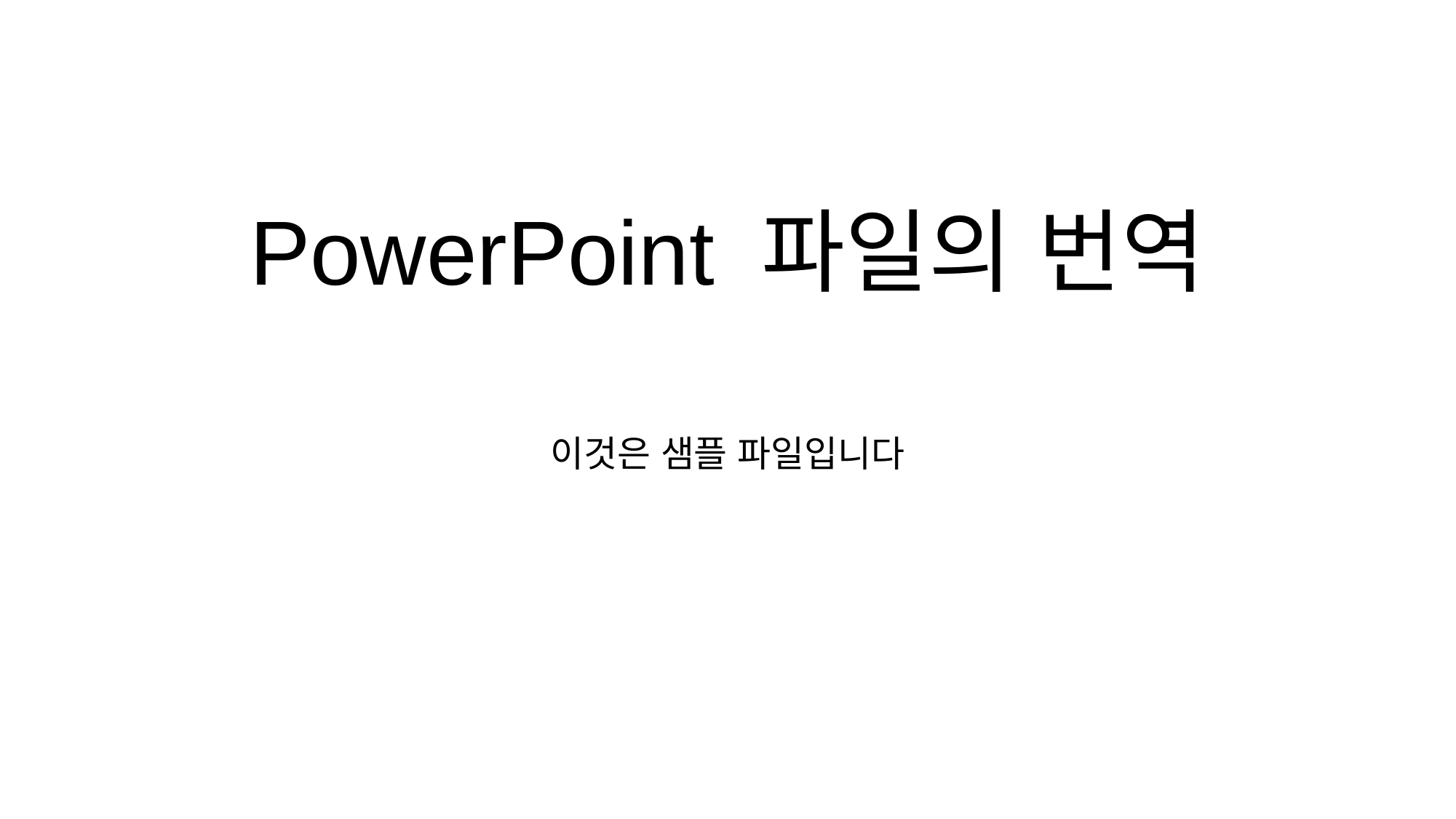

# PowerPoint 파일의 번역
이것은 샘플 파일입니다